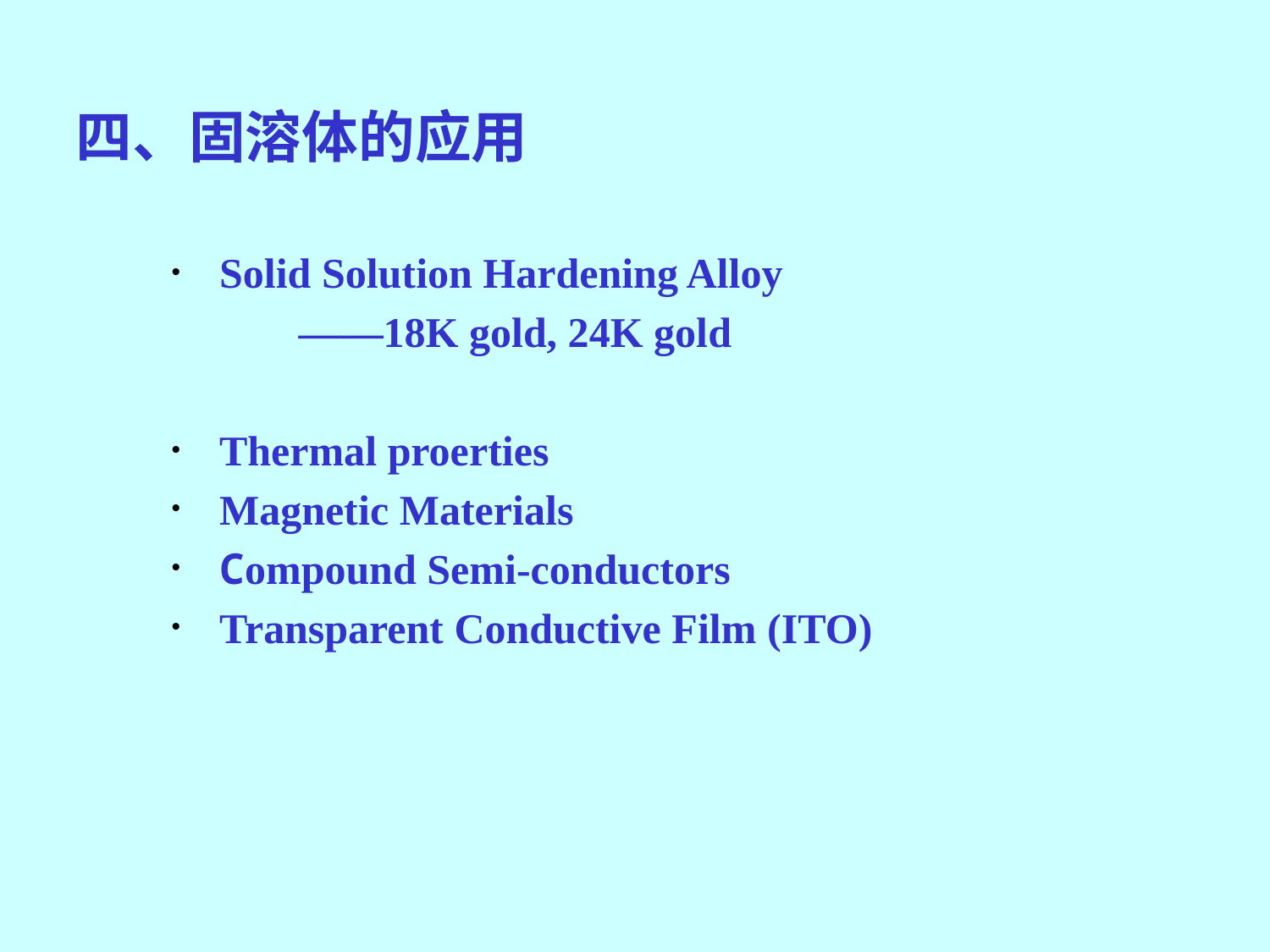

四、固溶体的应用
Solid Solution Hardening Alloy
	——18K gold, 24K gold

Thermal proerties
Magnetic Materials
Compound Semi-conductors
Transparent Conductive Film (ITO)